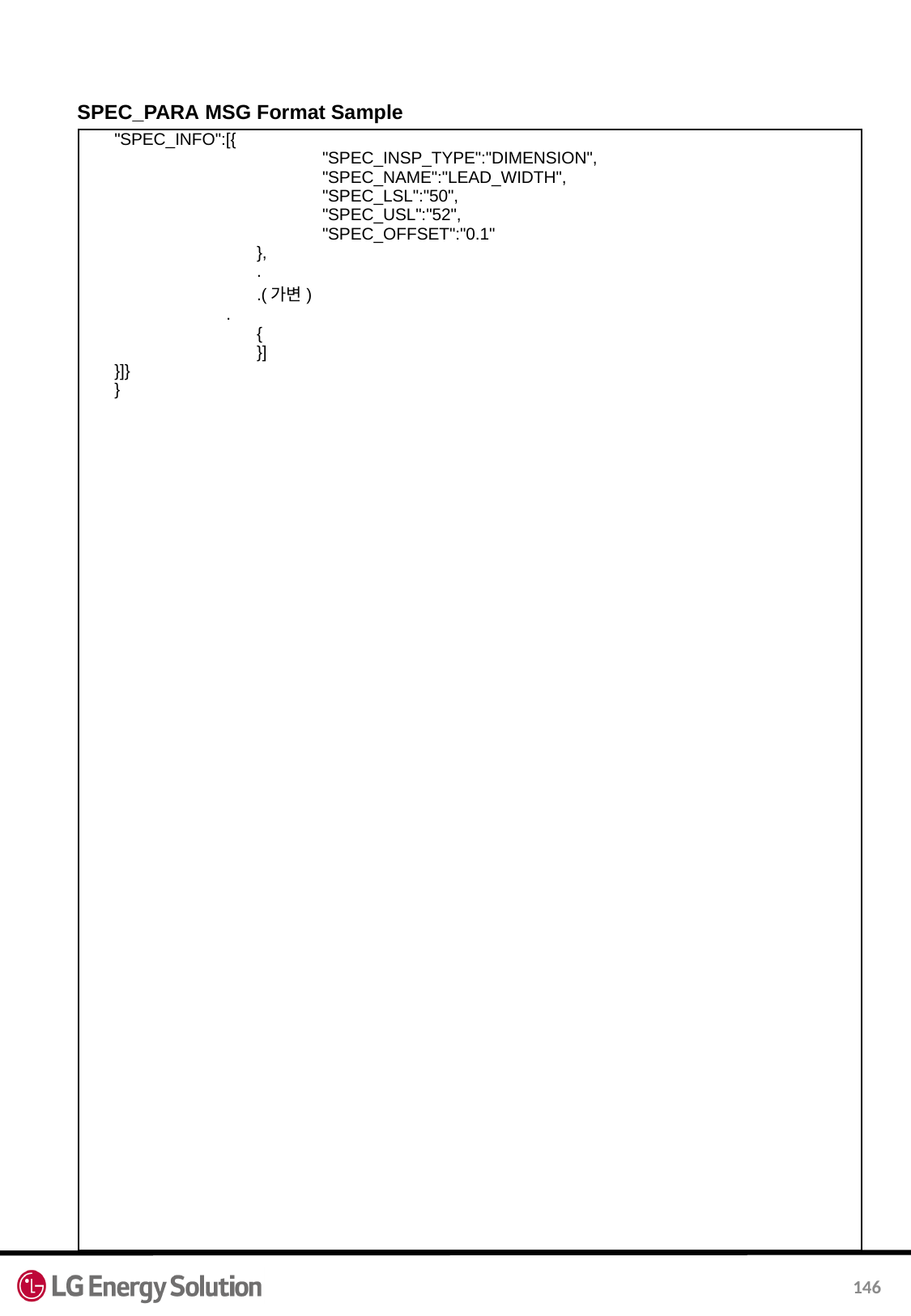

SPEC_PARA MSG Format Sample
| "SPEC\_INFO":[{ "SPEC\_INSP\_TYPE":"DIMENSION", "SPEC\_NAME":"LEAD\_WIDTH", "SPEC\_LSL":"50", "SPEC\_USL":"52", "SPEC\_OFFSET":"0.1" }, . .(가변) . { }] }]} } |
| --- |
146